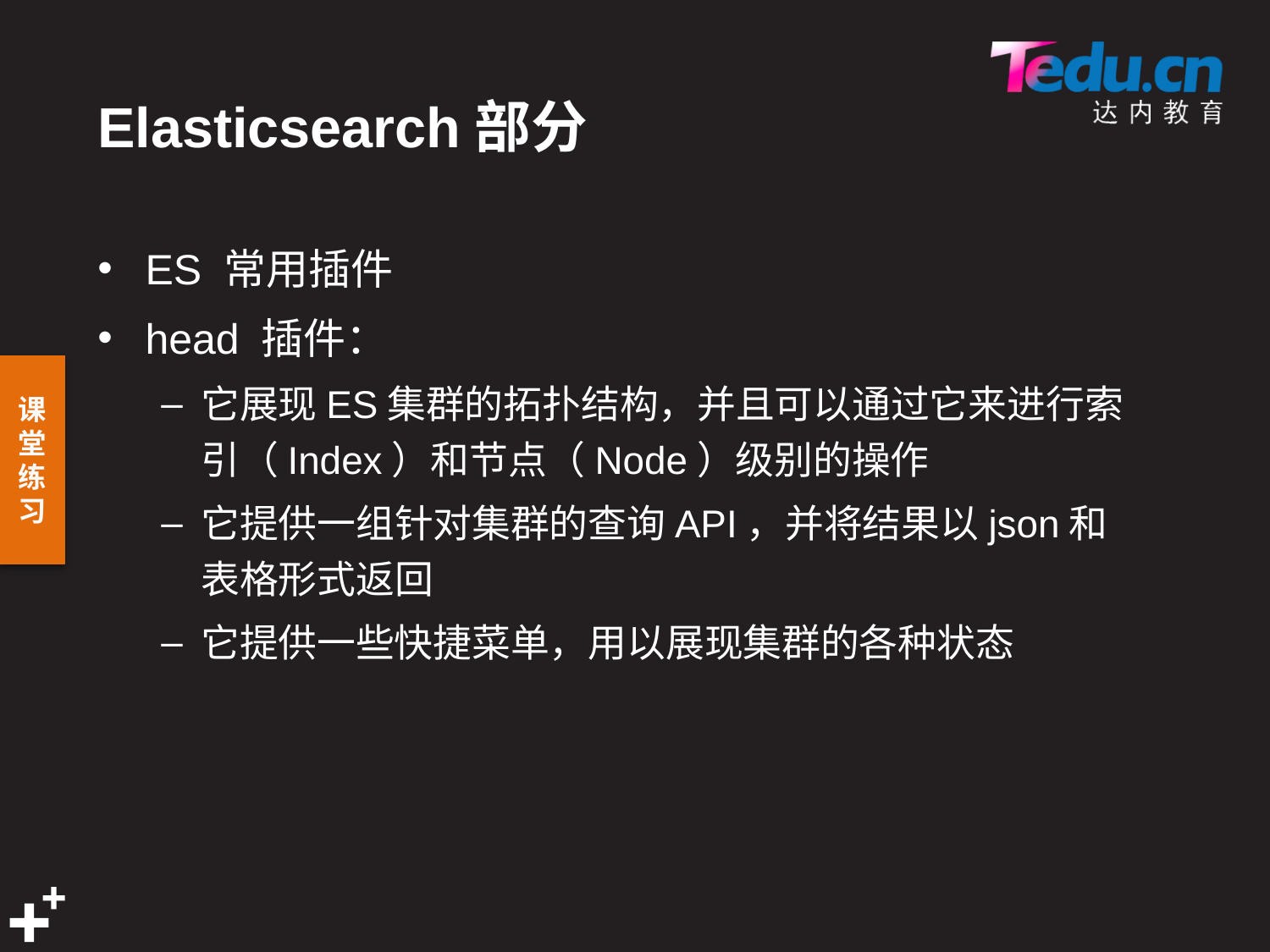

# Elasticsearch部分
ES 常用插件
head 插件：
它展现ES集群的拓扑结构，并且可以通过它来进行索引（Index）和节点（Node）级别的操作
它提供一组针对集群的查询API，并将结果以json和表格形式返回
它提供一些快捷菜单，用以展现集群的各种状态